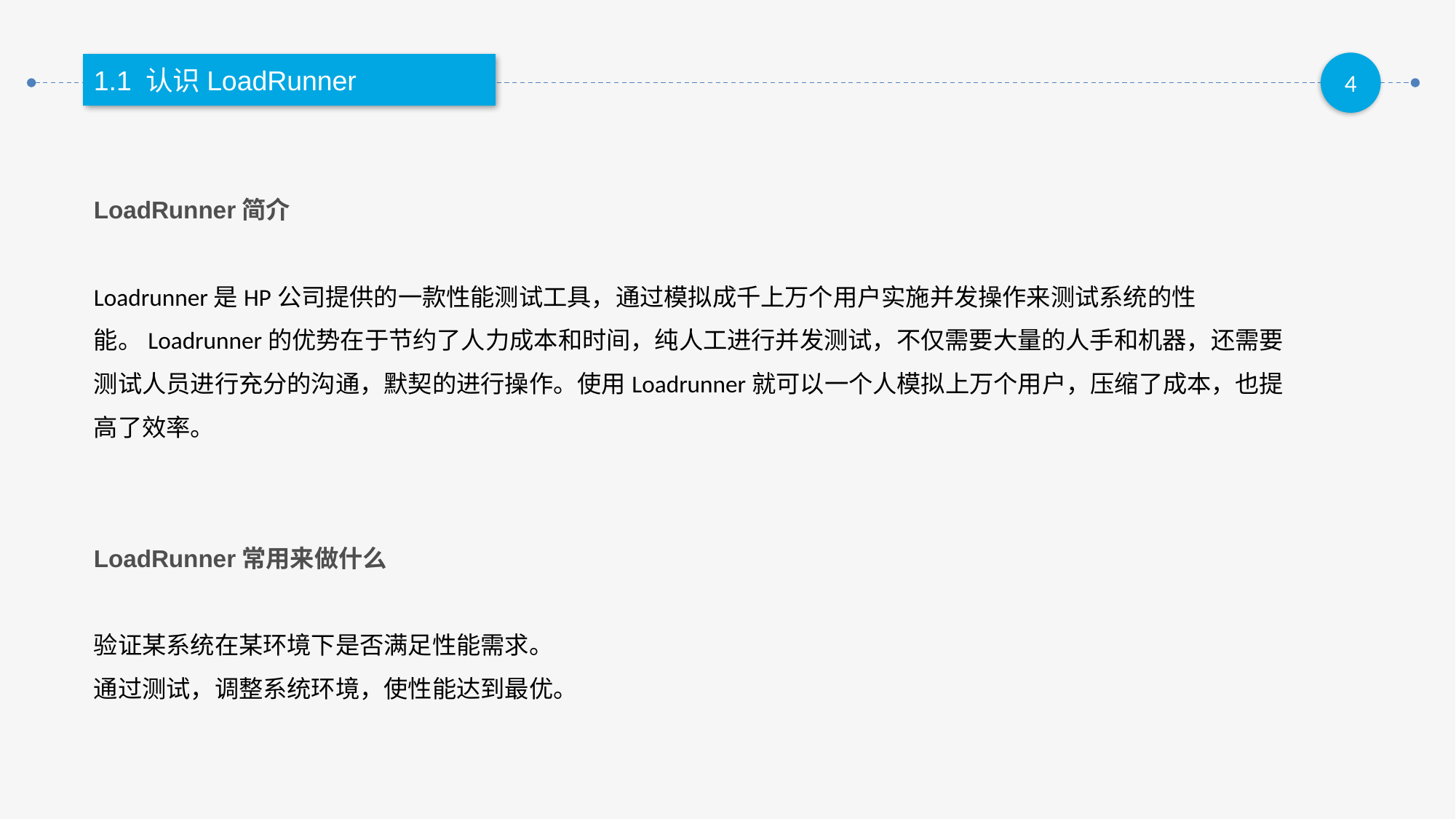

1.1 认识LoadRunner
LoadRunner简介

Loadrunner是HP公司提供的一款性能测试工具，通过模拟成千上万个用户实施并发操作来测试系统的性能。Loadrunner的优势在于节约了人力成本和时间，纯人工进行并发测试，不仅需要大量的人手和机器，还需要测试人员进行充分的沟通，默契的进行操作。使用Loadrunner就可以一个人模拟上万个用户，压缩了成本，也提高了效率。

LoadRunner常用来做什么

验证某系统在某环境下是否满足性能需求。
通过测试，调整系统环境，使性能达到最优。